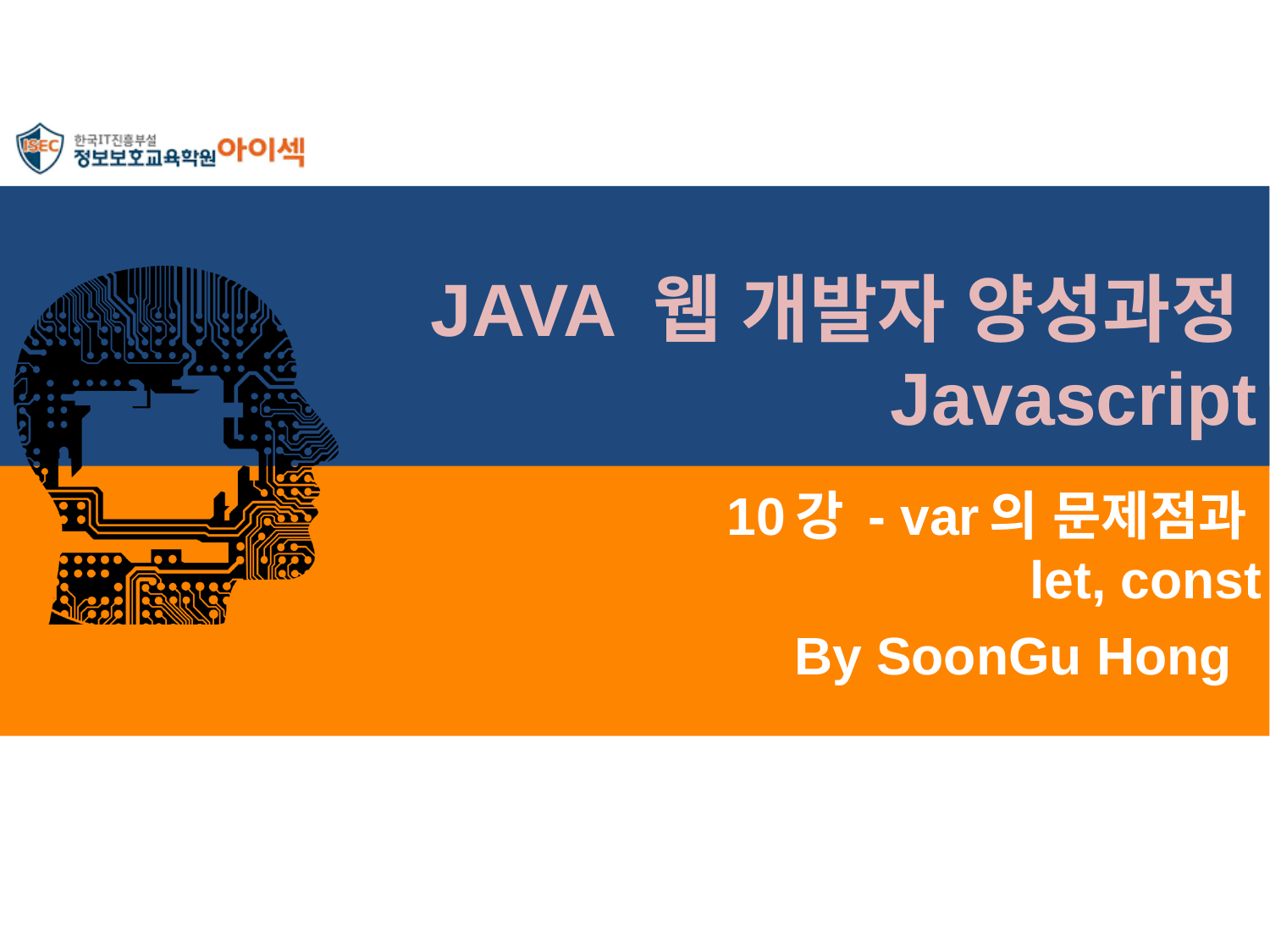

JAVA 웹 개발자 양성과정Javascript
# 10강 - var의 문제점과 let, const
By SoonGu Hong